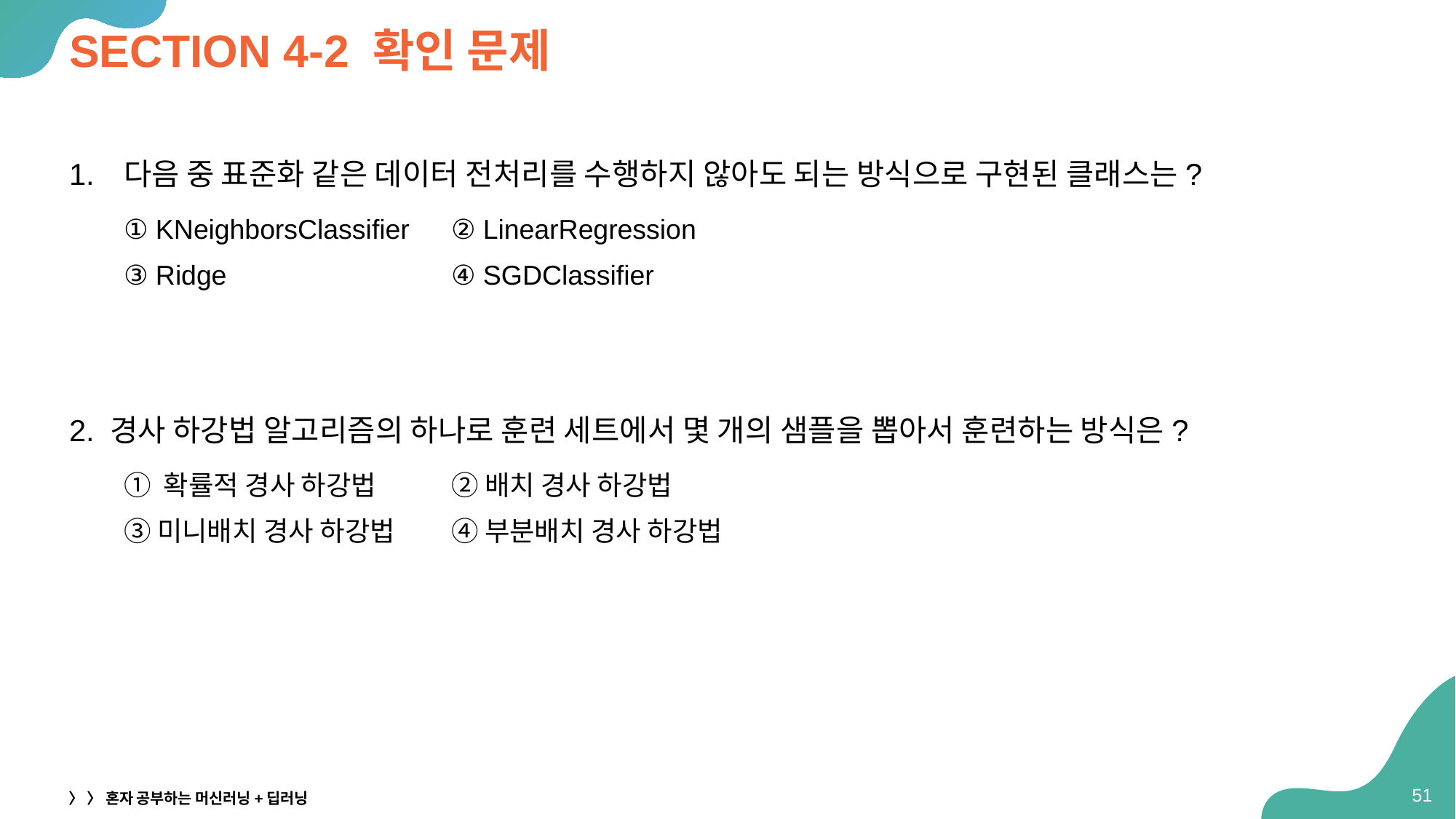

# SECTION 4-2 확인 문제
다음 중 표준화 같은 데이터 전처리를 수행하지 않아도 되는 방식으로 구현된 클래스는?
① KNeighborsClassifier	② LinearRegression
③ Ridge			④ SGDClassifier

경사 하강법 알고리즘의 하나로 훈련 세트에서 몇 개의 샘플을 뽑아서 훈련하는 방식은?
① 확률적 경사 하강법	② 배치 경사 하강법
③ 미니배치 경사 하강법	④ 부분배치 경사 하강법

51
〉 〉 혼자 공부하는 머신러닝+딥러닝